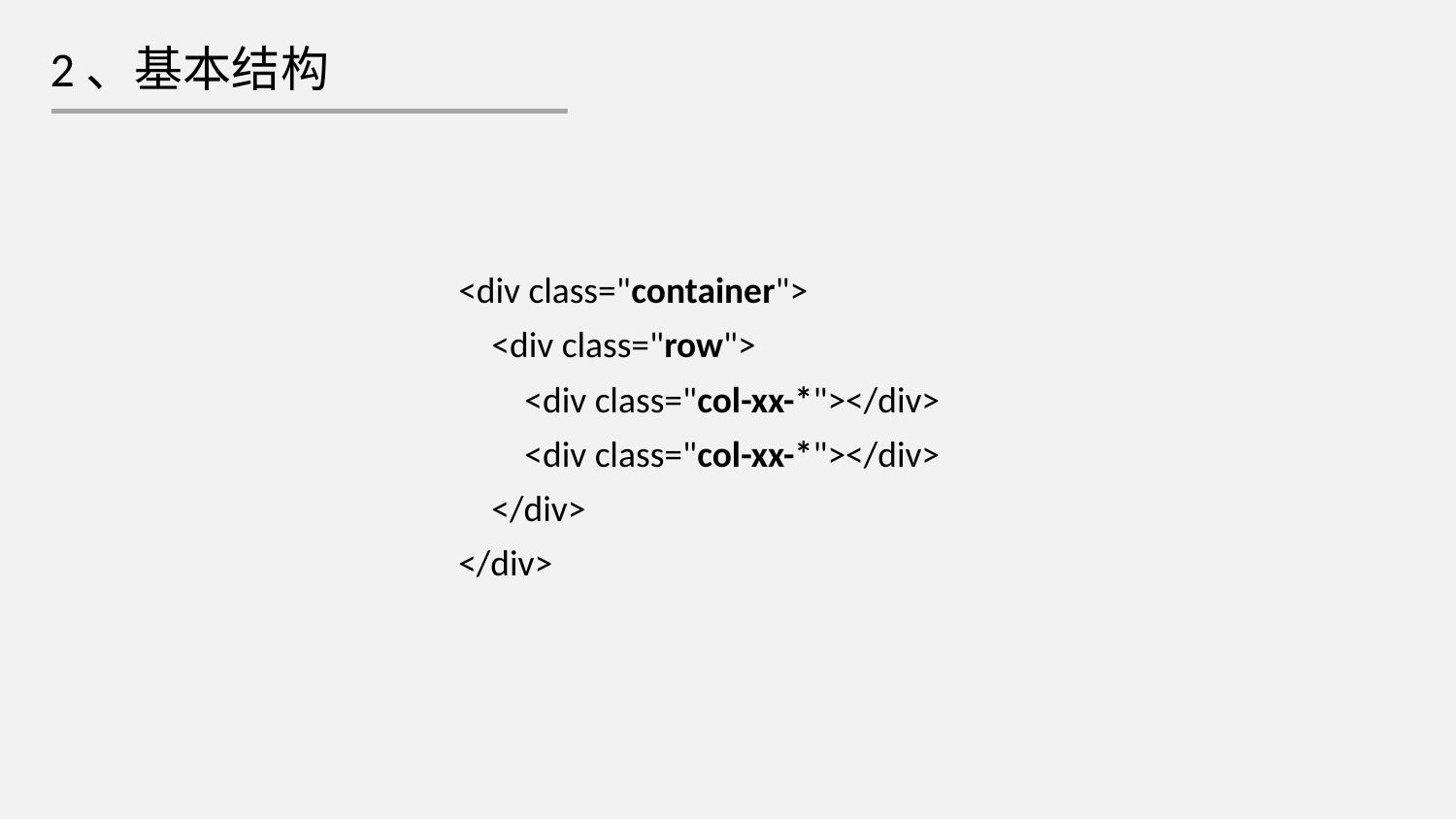

2、基本结构
<div class="container">
    <div class="row">
        <div class="col-xx-*"></div>
        <div class="col-xx-*"></div>
    </div>
</div>